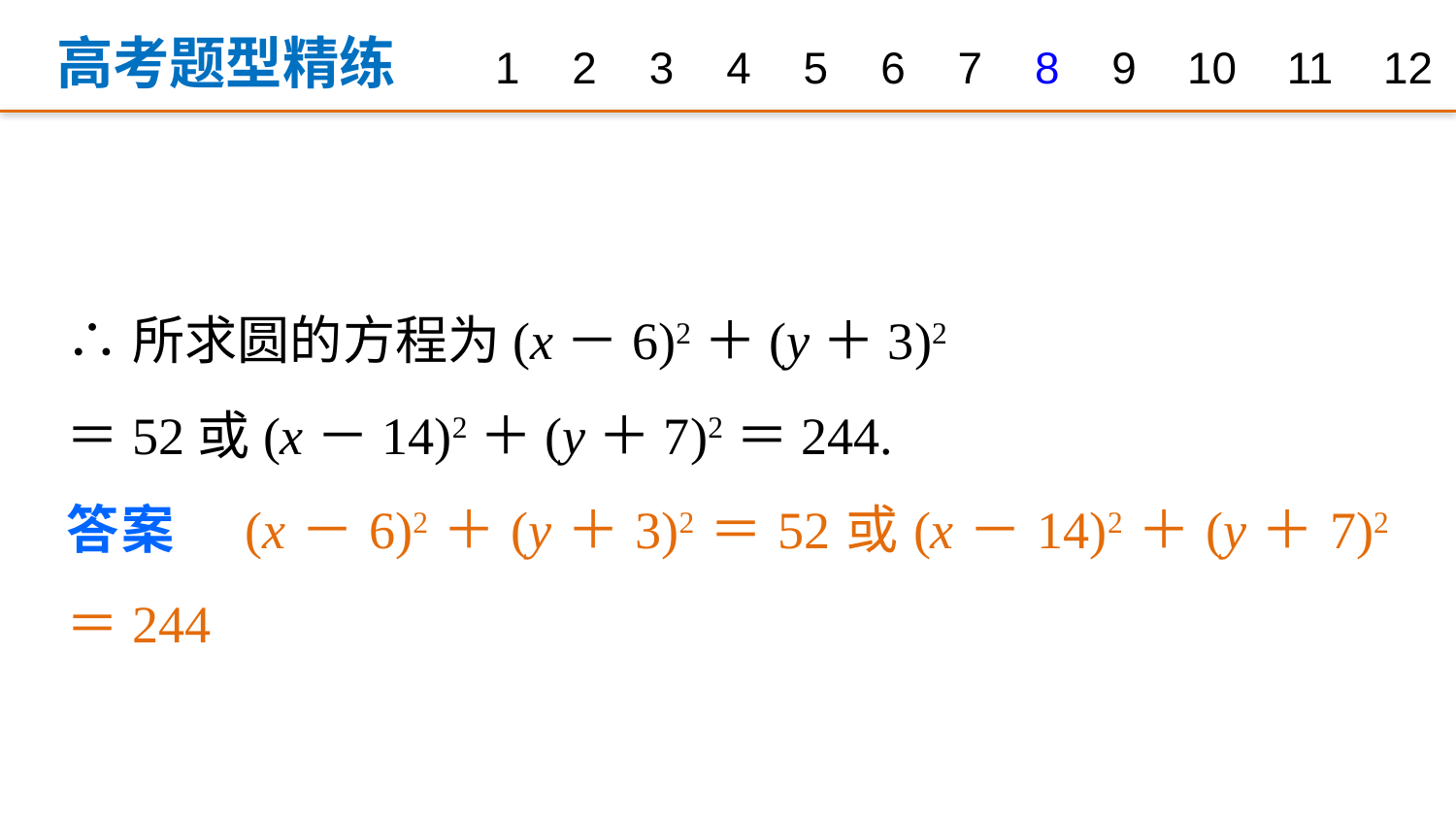

高考题型精练
1
2
3
4
5
6
7
8
9
10
11
12
∴所求圆的方程为(x－6)2＋(y＋3)2
＝52或(x－14)2＋(y＋7)2＝244.
答案　(x－6)2＋(y＋3)2＝52或(x－14)2＋(y＋7)2＝244